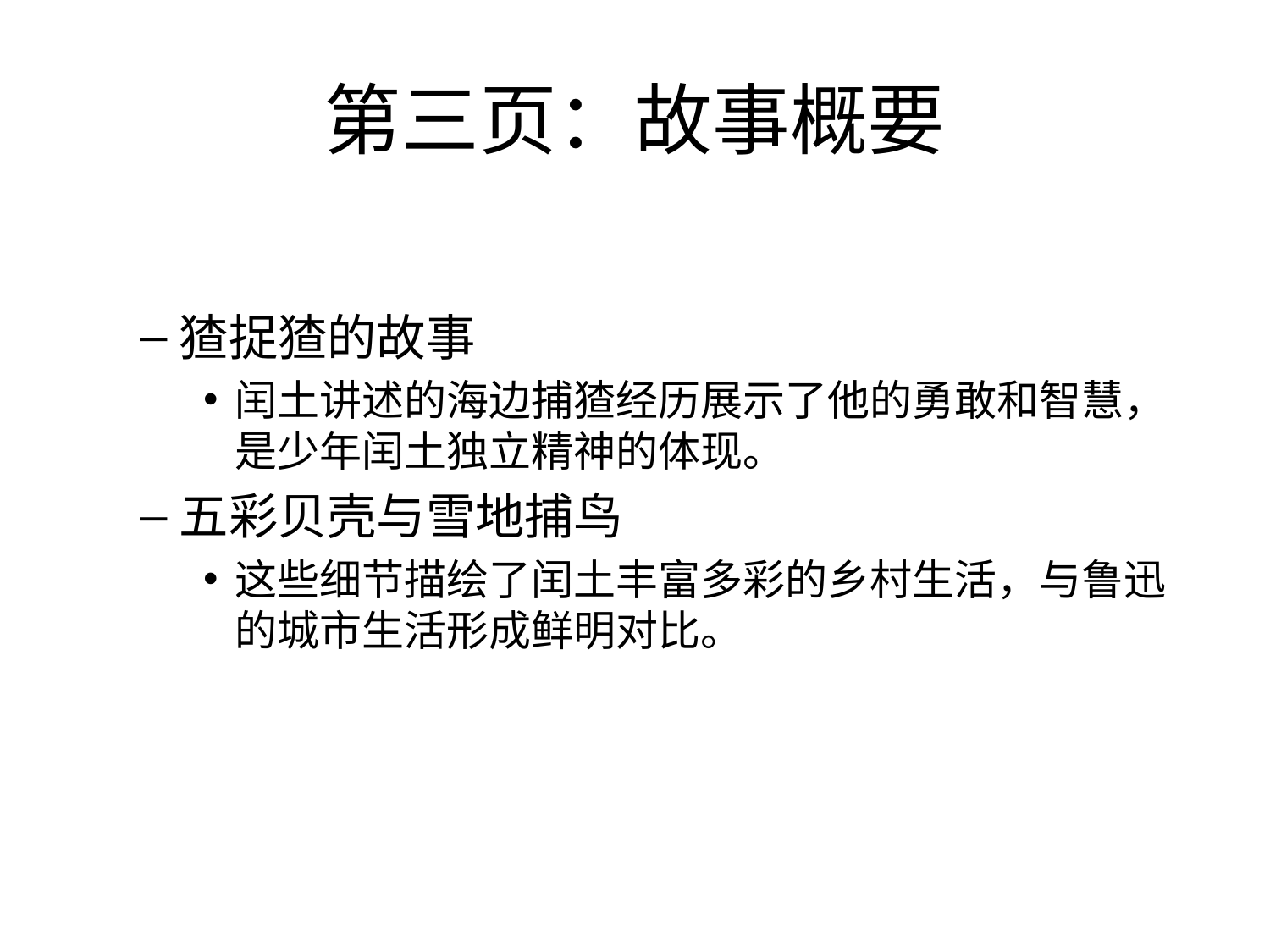

# 第三页：故事概要

猹捉猹的故事
闰土讲述的海边捕猹经历展示了他的勇敢和智慧，是少年闰土独立精神的体现。
五彩贝壳与雪地捕鸟
这些细节描绘了闰土丰富多彩的乡村生活，与鲁迅的城市生活形成鲜明对比。